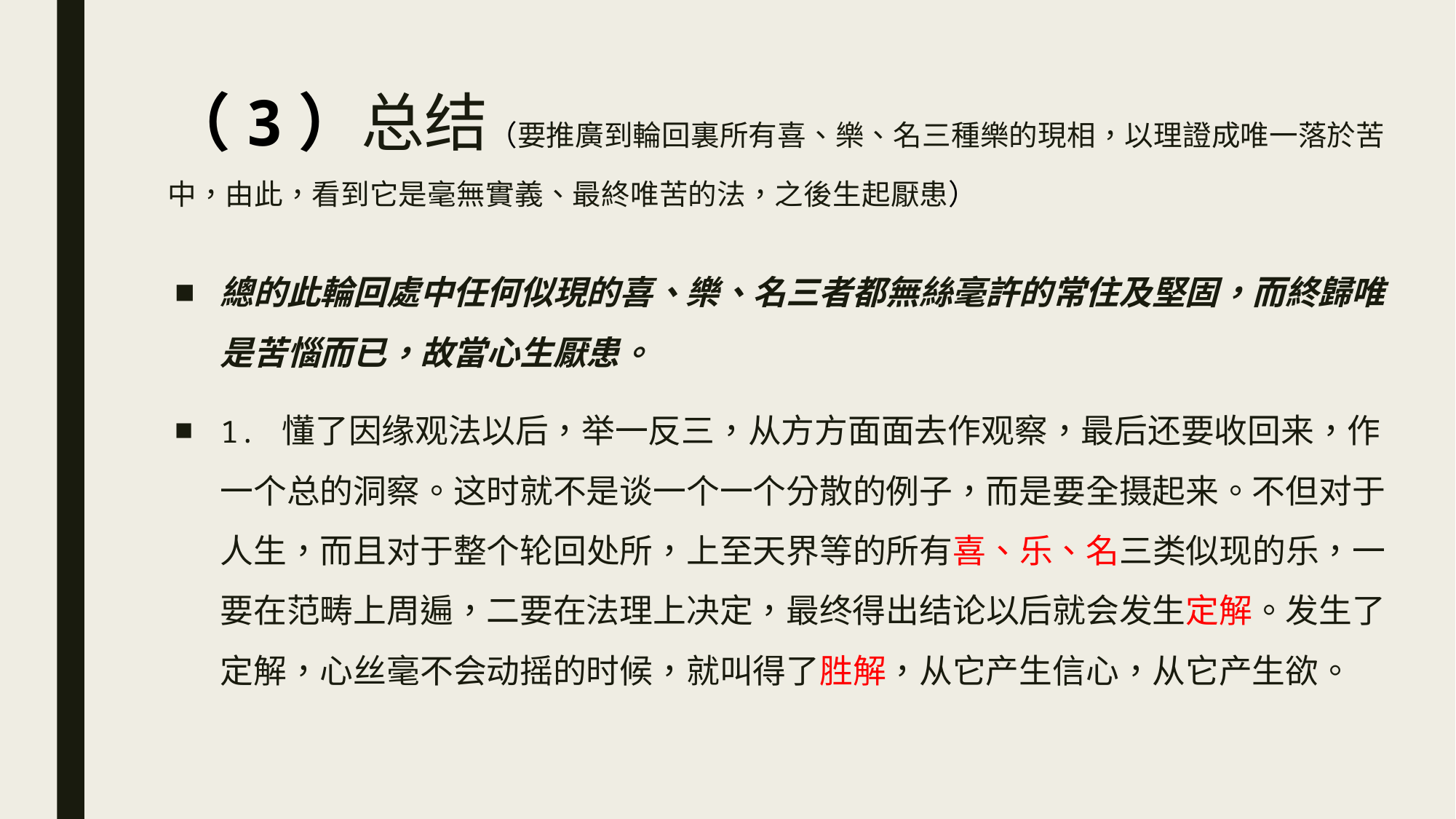

# （3）总结（要推廣到輪回裏所有喜、樂、名三種樂的現相，以理證成唯一落於苦中，由此，看到它是毫無實義、最終唯苦的法，之後生起厭患）
總的此輪回處中任何似現的喜、樂、名三者都無絲毫許的常住及堅固，而終歸唯是苦惱而已，故當心生厭患。
1. 懂了因缘观法以后，举一反三，从方方面面去作观察，最后还要收回来，作一个总的洞察。这时就不是谈一个一个分散的例子，而是要全摄起来。不但对于人生，而且对于整个轮回处所，上至天界等的所有喜、乐、名三类似现的乐，一要在范畴上周遍，二要在法理上决定，最终得出结论以后就会发生定解。发生了定解，心丝毫不会动摇的时候，就叫得了胜解，从它产生信心，从它产生欲。